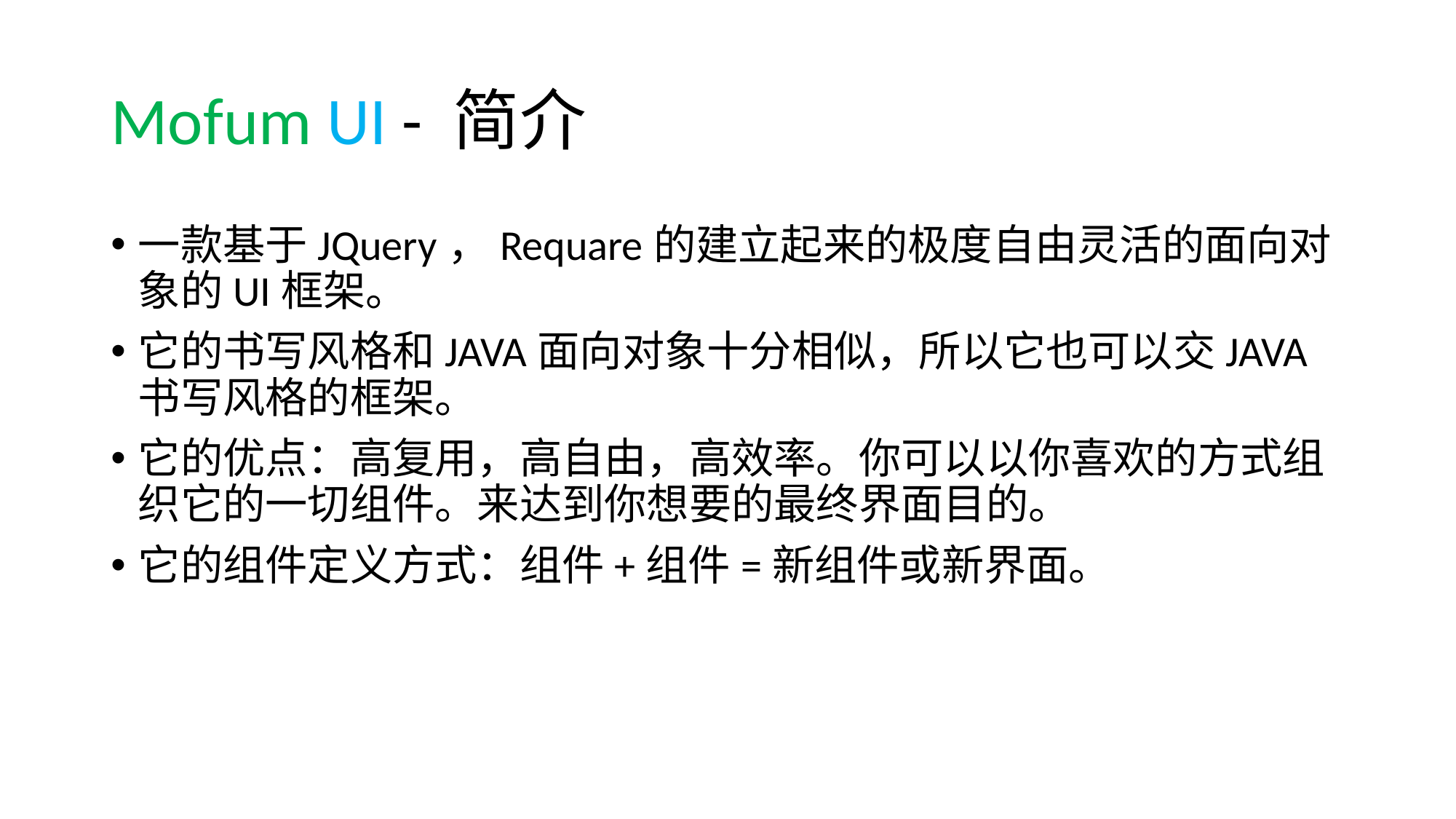

# Mofum UI - 简介
一款基于JQuery，Requare的建立起来的极度自由灵活的面向对象的UI框架。
它的书写风格和JAVA面向对象十分相似，所以它也可以交JAVA书写风格的框架。
它的优点：高复用，高自由，高效率。你可以以你喜欢的方式组织它的一切组件。来达到你想要的最终界面目的。
它的组件定义方式：组件+组件=新组件或新界面。